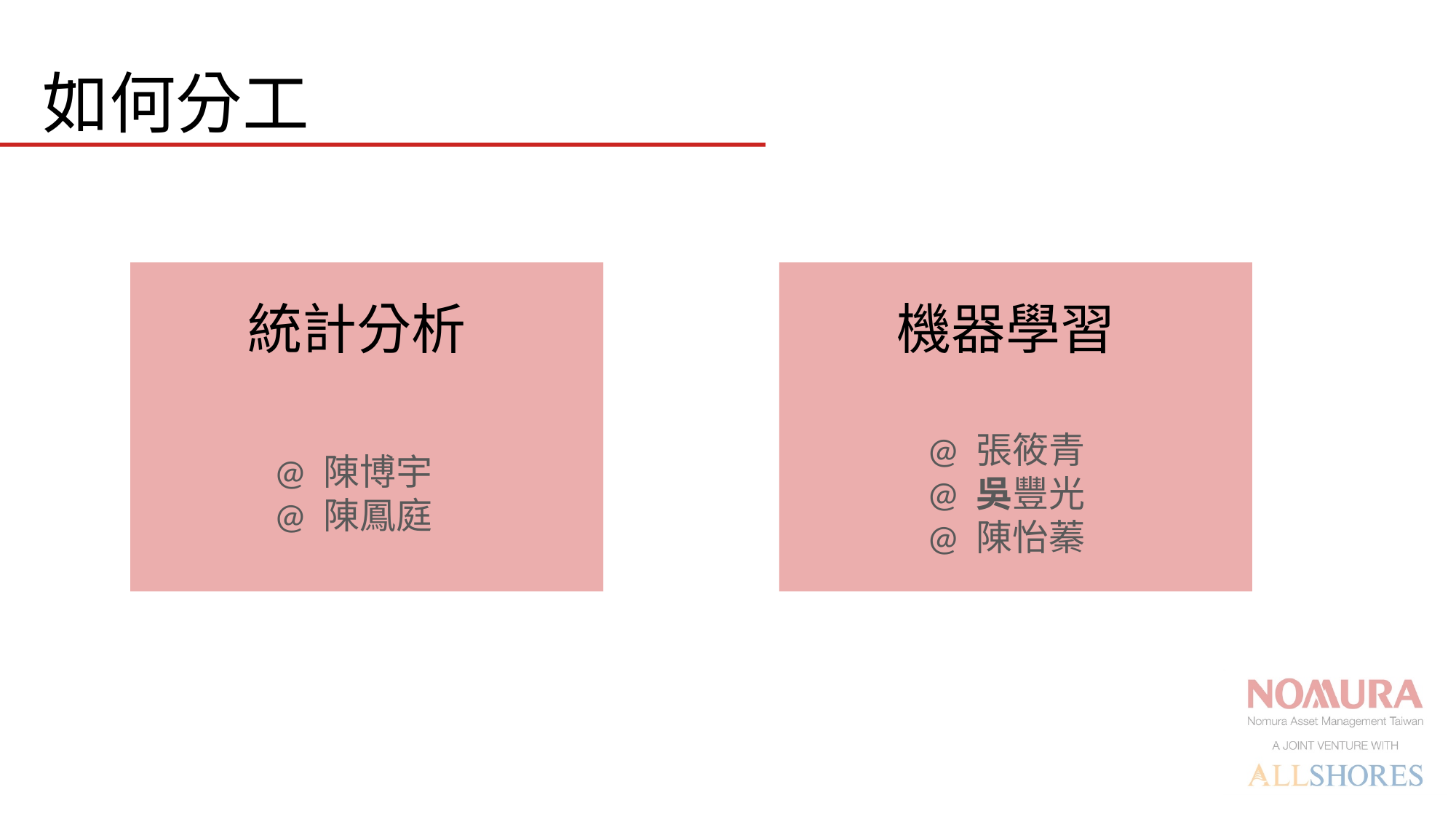

如何分工

統計分析
機器學習
@ 張筱青
@ 吳豐光
@ 陳怡蓁
@ 陳博宇
@ 陳鳳庭